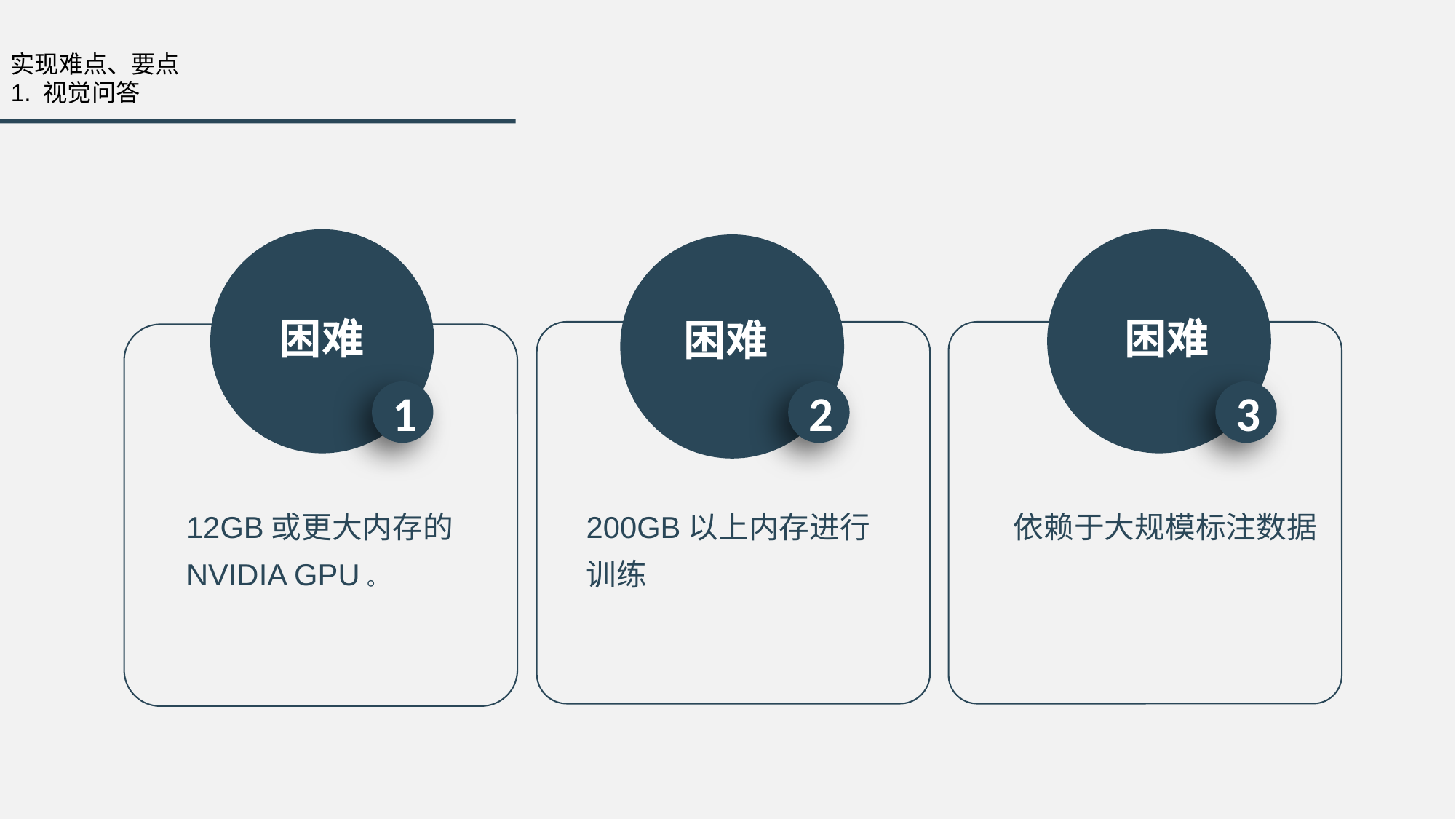

实现难点、要点
1. 视觉问答

困难
困难
困难

1
2
3
12GB或更大内存的NVIDIA GPU。
200GB以上内存进行训练
依赖于大规模标注数据